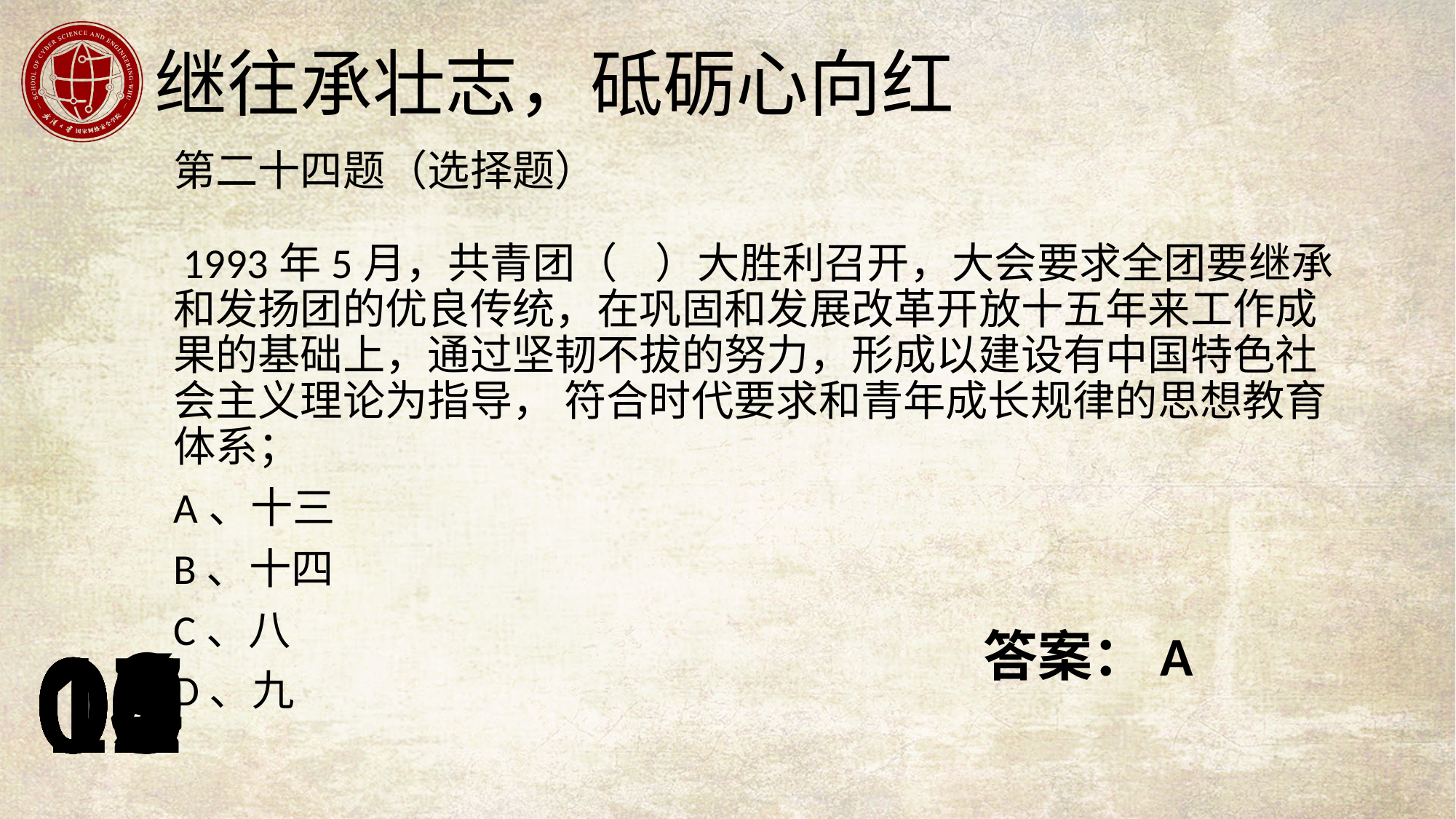

第二十四题（选择题）
 1993年5月，共青团（    ）大胜利召开，大会要求全团要继承和发扬团的优良传统，在巩固和发展改革开放十五年来工作成果的基础上，通过坚韧不拔的努力，形成以建设有中国特色社会主义理论为指导， 符合时代要求和青年成长规律的思想教育体系；
A、十三
B、十四
C、八
D、九
答案：A